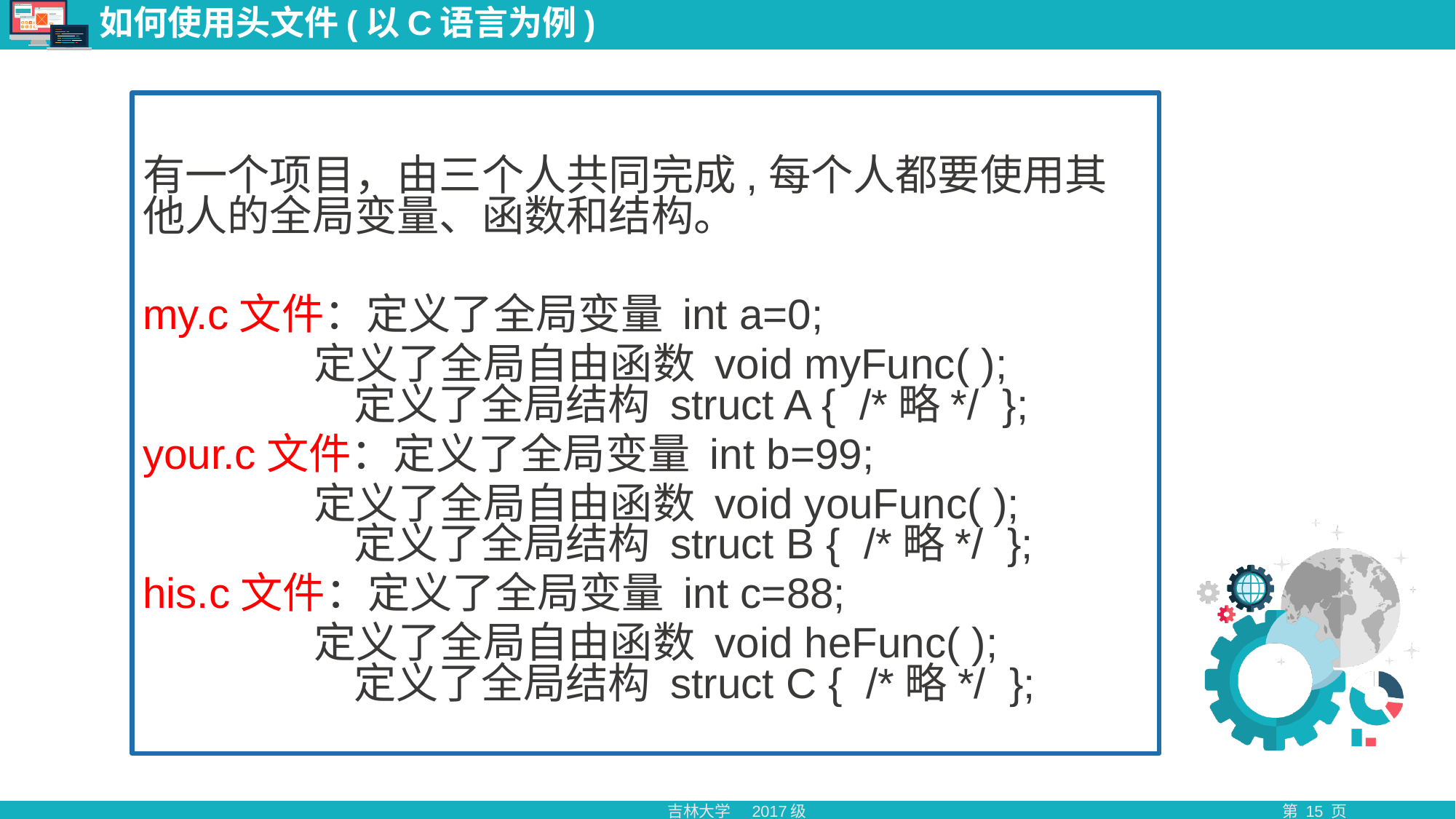

# 如何使用头文件(以C语言为例)

有一个项目，由三个人共同完成,每个人都要使用其他人的全局变量、函数和结构。

my.c文件：定义了全局变量 int a=0;
                 定义了全局自由函数 void myFunc( );
                 定义了全局结构 struct A {  /*略*/  };
your.c文件：定义了全局变量 int b=99;
                 定义了全局自由函数 void youFunc( );
                 定义了全局结构 struct B {  /*略*/  };
his.c文件：定义了全局变量 int c=88;
                 定义了全局自由函数 void heFunc( );
                 定义了全局结构 struct C {  /*略*/  };